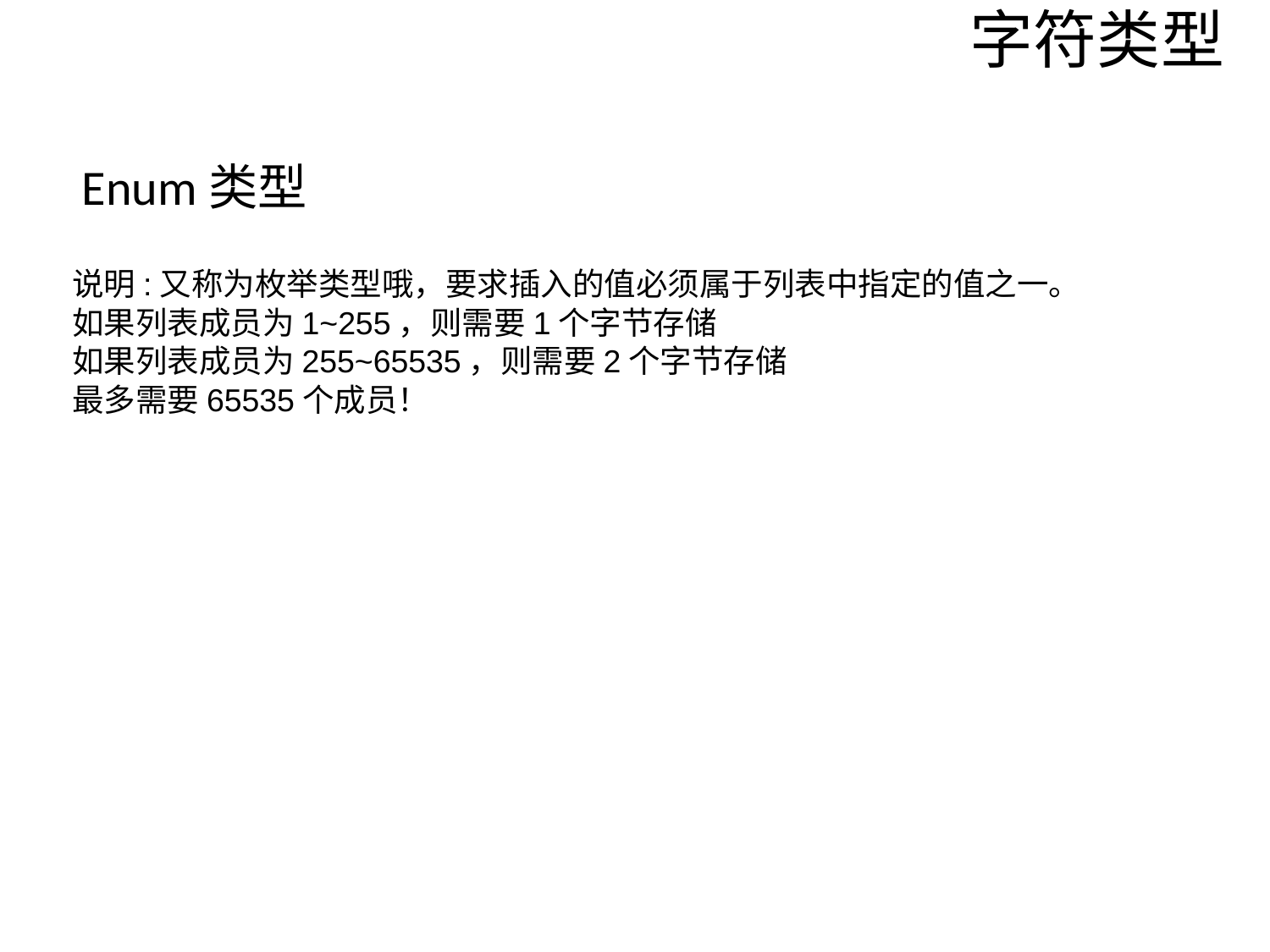

字符类型
Enum类型
说明:又称为枚举类型哦，要求插入的值必须属于列表中指定的值之一。
如果列表成员为1~255，则需要1个字节存储
如果列表成员为255~65535，则需要2个字节存储
最多需要65535个成员！